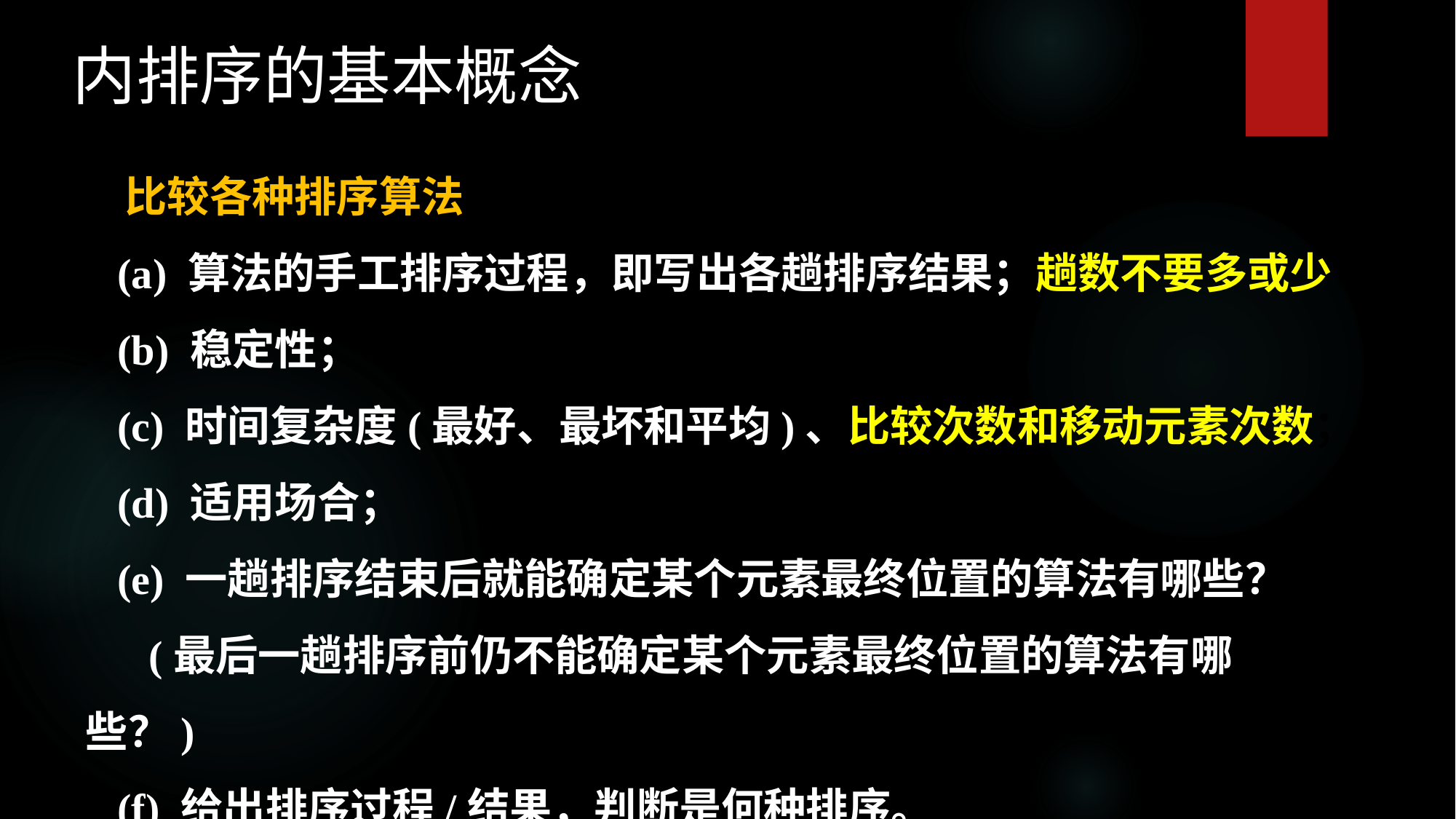

# 内排序的基本概念
   比较各种排序算法
   (a) 算法的手工排序过程，即写出各趟排序结果；趟数不要多或少
   (b) 稳定性；
   (c) 时间复杂度(最好、最坏和平均)、比较次数和移动元素次数；
   (d) 适用场合；
   (e) 一趟排序结束后就能确定某个元素最终位置的算法有哪些？
      (最后一趟排序前仍不能确定某个元素最终位置的算法有哪些？)
   (f) 给出排序过程/结果，判断是何种排序。